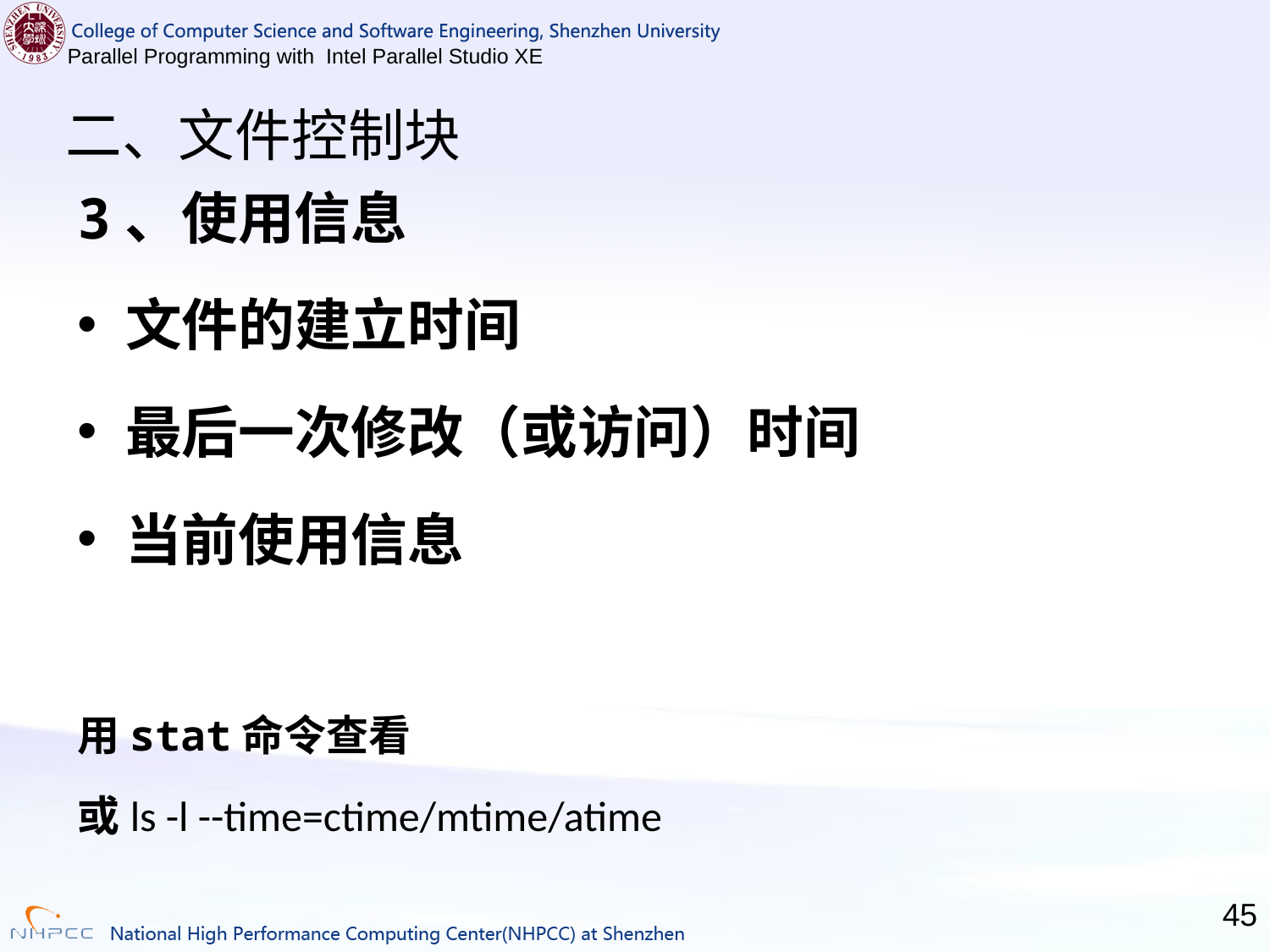

# 二、文件控制块
3、使用信息
文件的建立时间
最后一次修改（或访问）时间
当前使用信息

用stat命令查看
或ls -l --time=ctime/mtime/atime
45